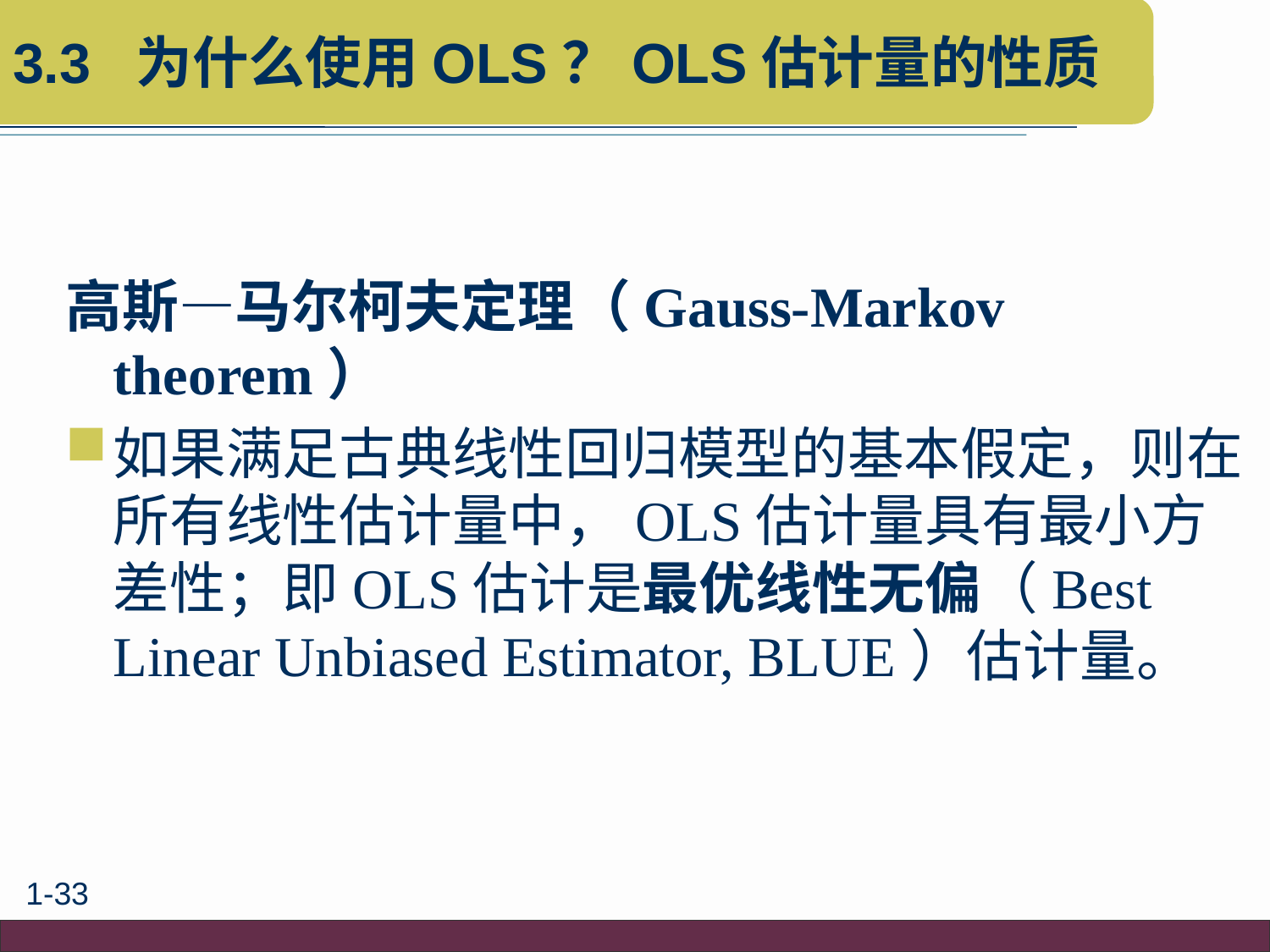

# 3.3  为什么使用OLS？OLS估计量的性质
高斯—马尔柯夫定理（Gauss-Markov theorem）
如果满足古典线性回归模型的基本假定，则在所有线性估计量中，OLS估计量具有最小方差性；即OLS估计是最优线性无偏（Best Linear Unbiased Estimator, BLUE）估计量。